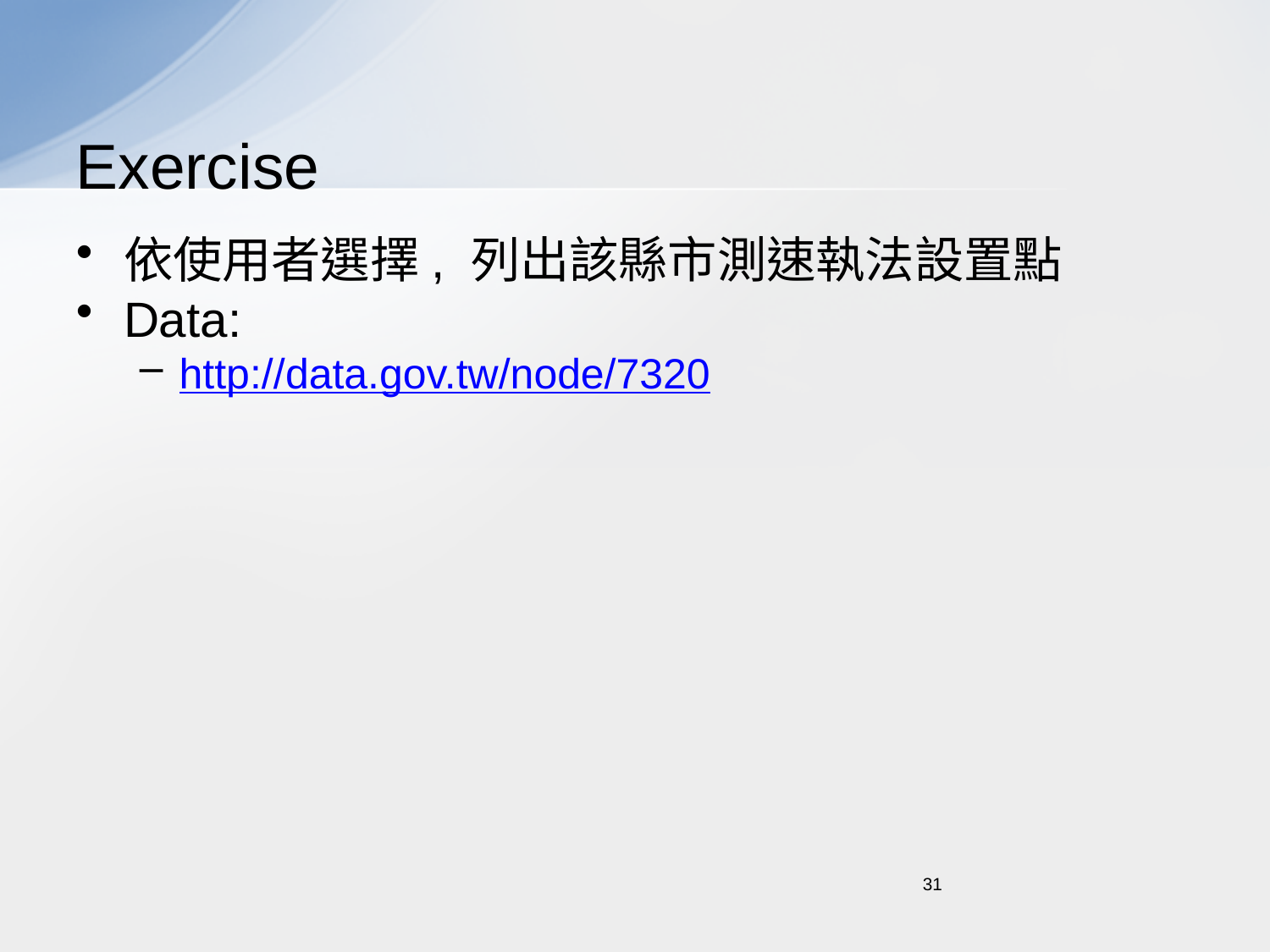

# Exercise
依使用者選擇, 列出該縣市測速執法設置點
Data:
http://data.gov.tw/node/7320

31